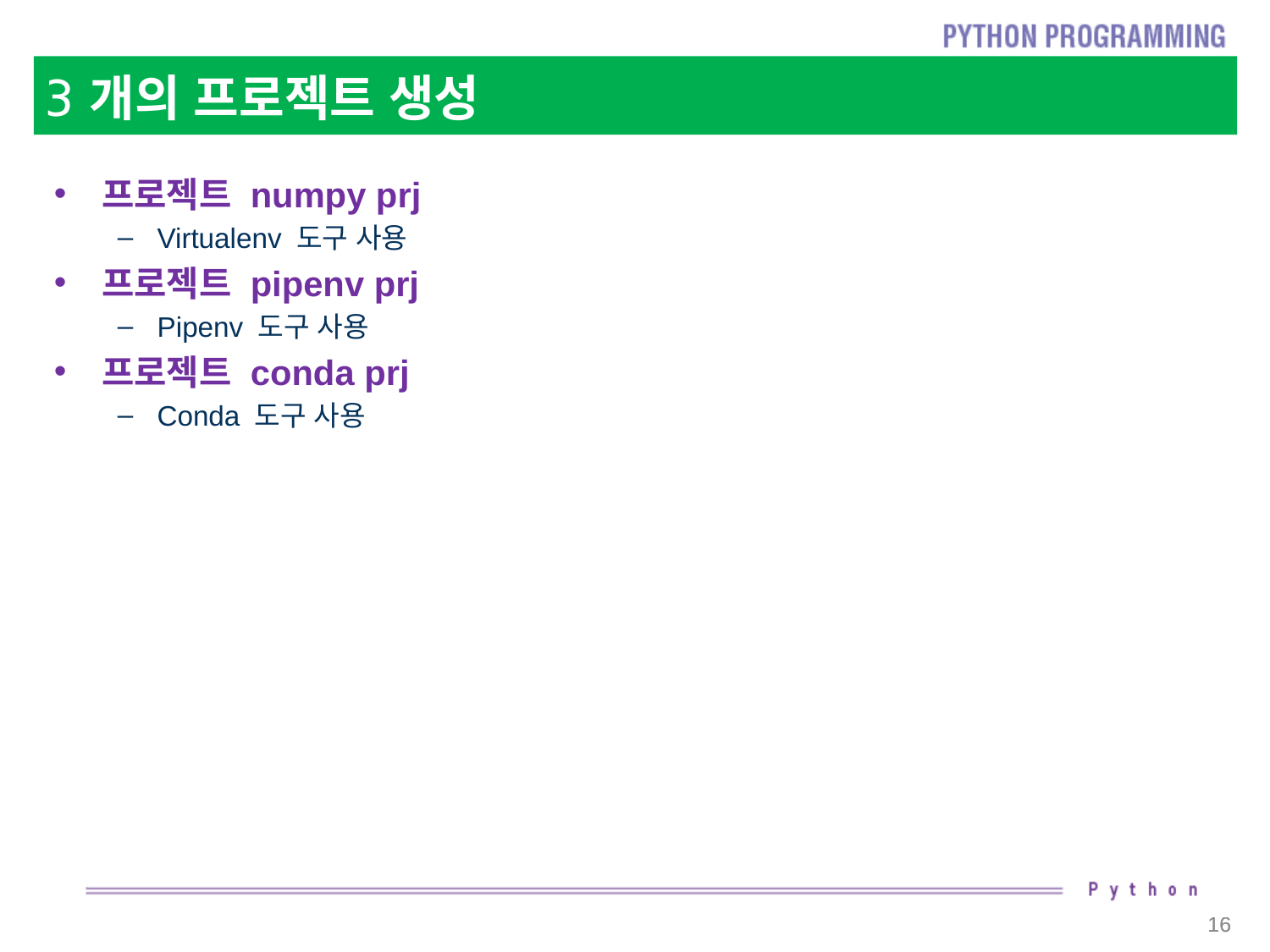

# 3개의 프로젝트 생성
프로젝트 numpy prj
Virtualenv 도구 사용
프로젝트 pipenv prj
Pipenv 도구 사용
프로젝트 conda prj
Conda 도구 사용
16